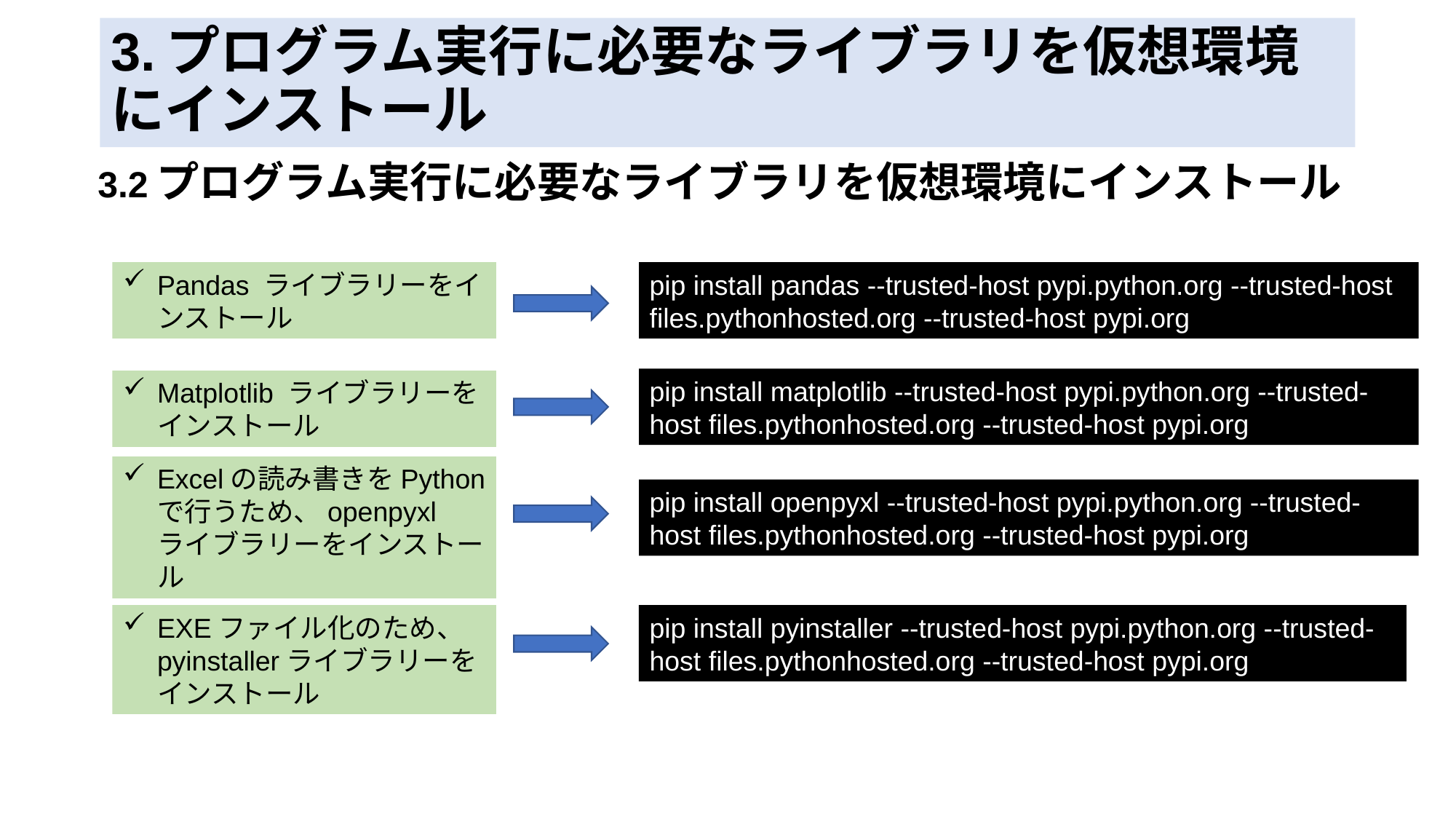

# 3.プログラム実行に必要なライブラリを仮想環境にインストール
3.2プログラム実行に必要なライブラリを仮想環境にインストール

Pandas ライブラリーをインストール
pip install pandas --trusted-host pypi.python.org --trusted-host files.pythonhosted.org --trusted-host pypi.org

pip install matplotlib --trusted-host pypi.python.org --trusted-host files.pythonhosted.org --trusted-host pypi.org
Matplotlib ライブラリーをインストール

Excelの読み書きをPythonで行うため、openpyxl
ライブラリーをインストール
pip install openpyxl --trusted-host pypi.python.org --trusted-host files.pythonhosted.org --trusted-host pypi.org

pip install pyinstaller --trusted-host pypi.python.org --trusted-host files.pythonhosted.org --trusted-host pypi.org
EXEファイル化のため、pyinstallerライブラリーをインストール